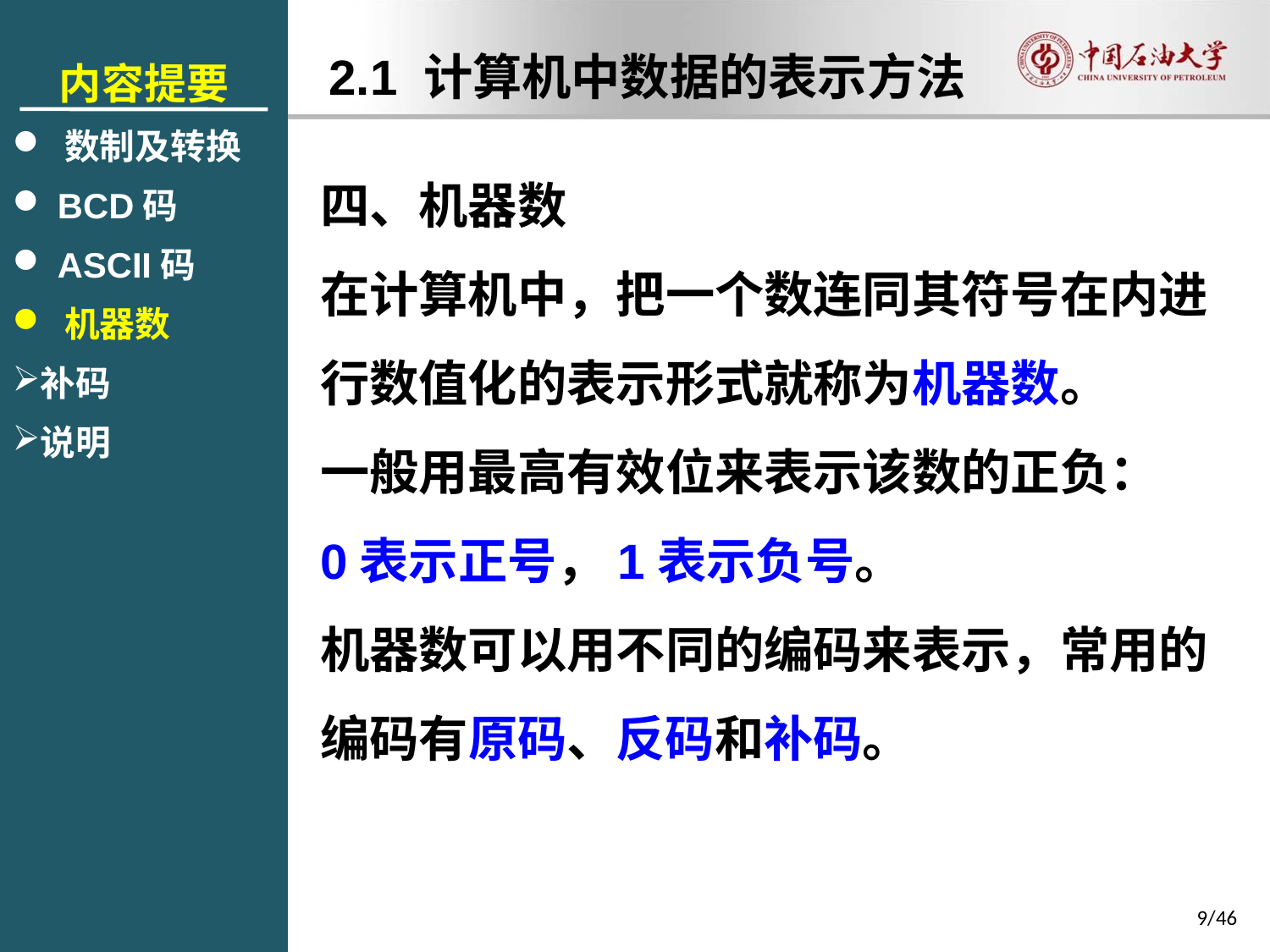

内容提要
 数制及转换
 BCD码
 ASCII码
 机器数
补码
说明
2.1 计算机中数据的表示方法
四、机器数
在计算机中，把一个数连同其符号在内进行数值化的表示形式就称为机器数。
一般用最高有效位来表示该数的正负：
0表示正号，1表示负号。
机器数可以用不同的编码来表示，常用的编码有原码、反码和补码。
9/46